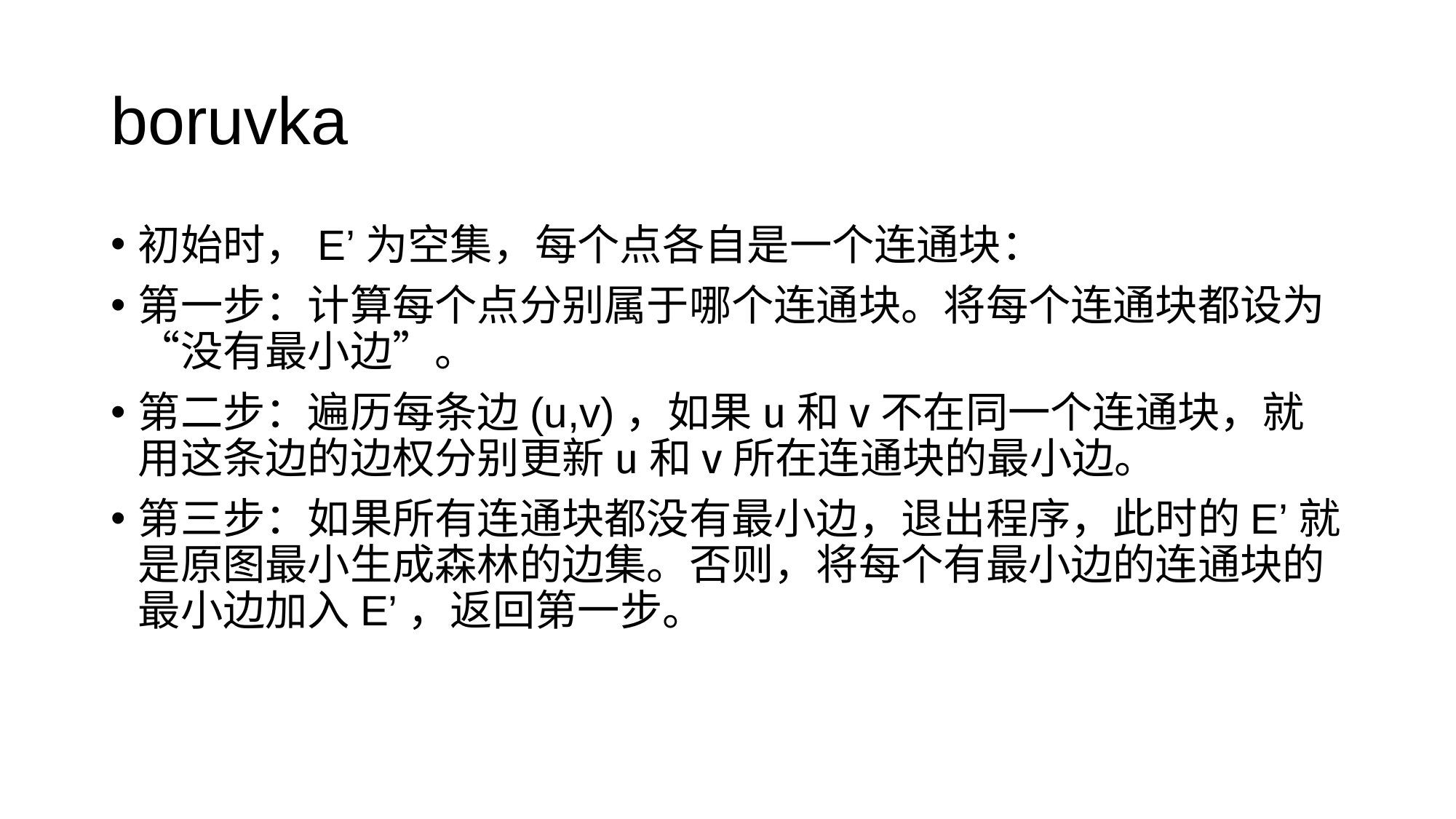

# boruvka
初始时，E’为空集，每个点各自是一个连通块：
第一步：计算每个点分别属于哪个连通块。将每个连通块都设为“没有最小边”。
第二步：遍历每条边(u,v)，如果u和v不在同一个连通块，就用这条边的边权分别更新u和v所在连通块的最小边。
第三步：如果所有连通块都没有最小边，退出程序，此时的E’就是原图最小生成森林的边集。否则，将每个有最小边的连通块的最小边加入E’，返回第一步。